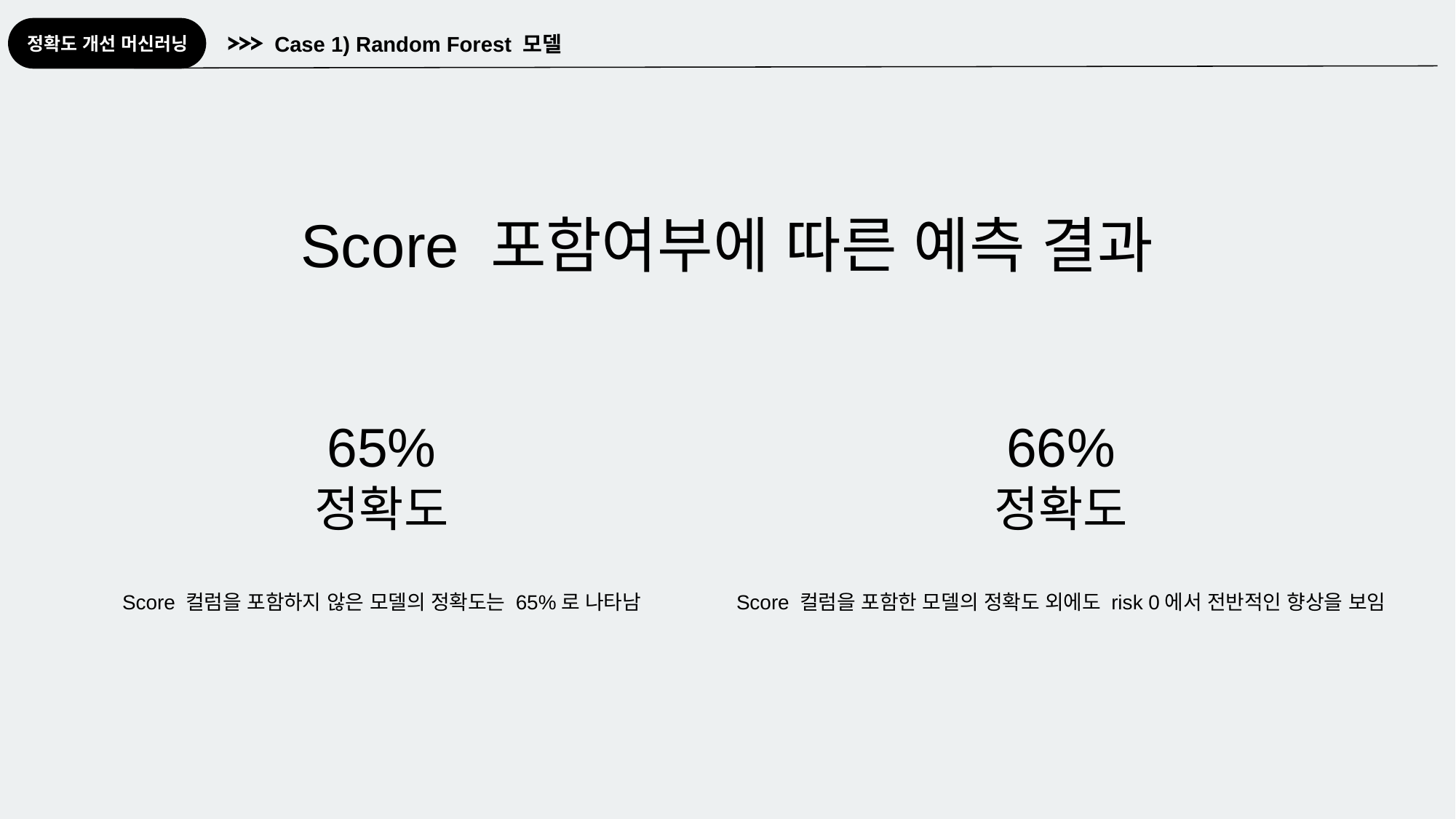

정확도 개선 머신러닝
Case 1) Random Forest 모델

Score 포함여부에 따른 예측 결과
65%
정확도

Score 컬럼을 포함하지 않은 모델의 정확도는 65%로 나타남
66%
정확도

Score 컬럼을 포함한 모델의 정확도 외에도 risk 0에서 전반적인 향상을 보임